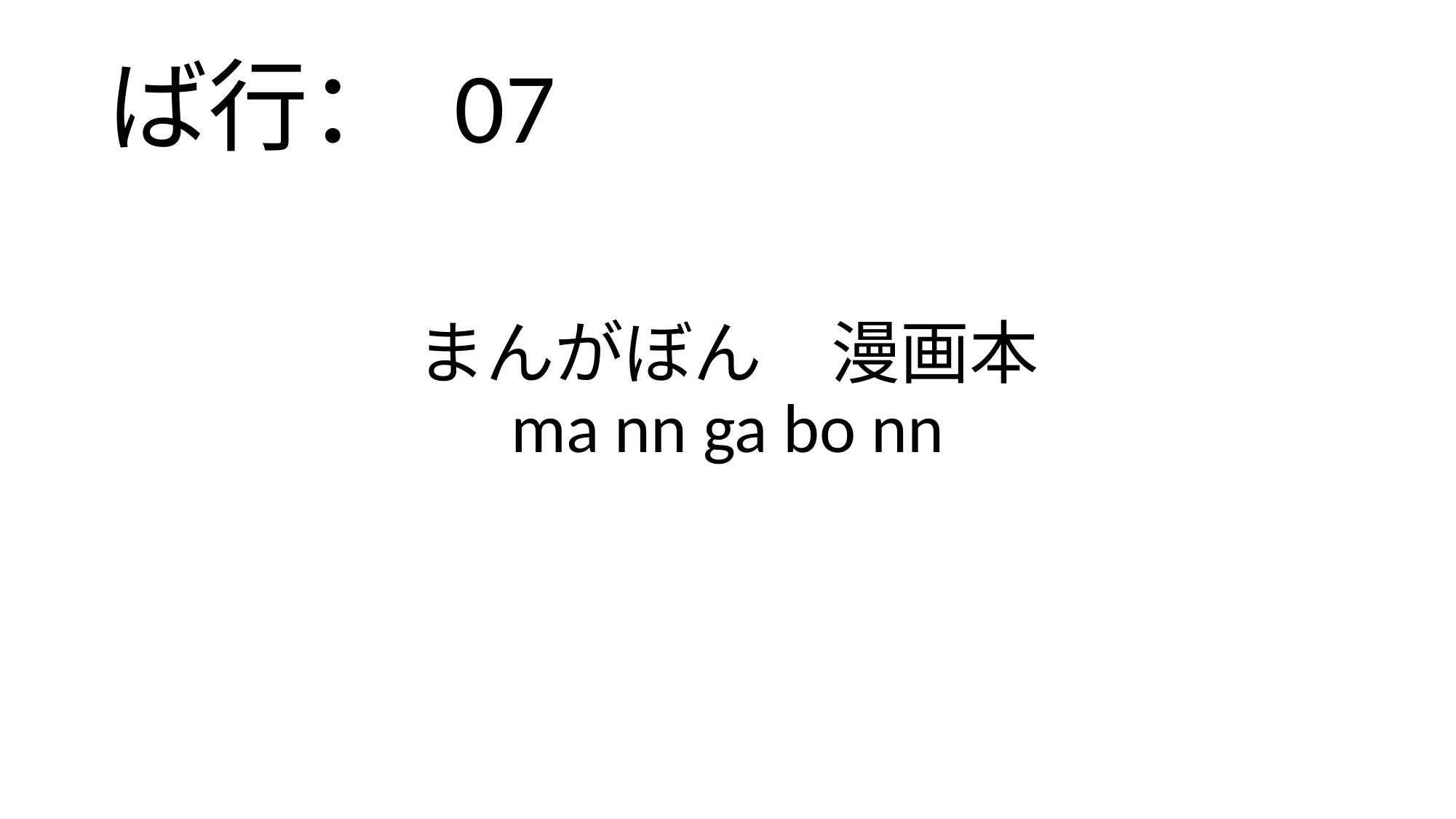

ば行： 07
# まんがぼん　漫画本 ma nn ga bo nn